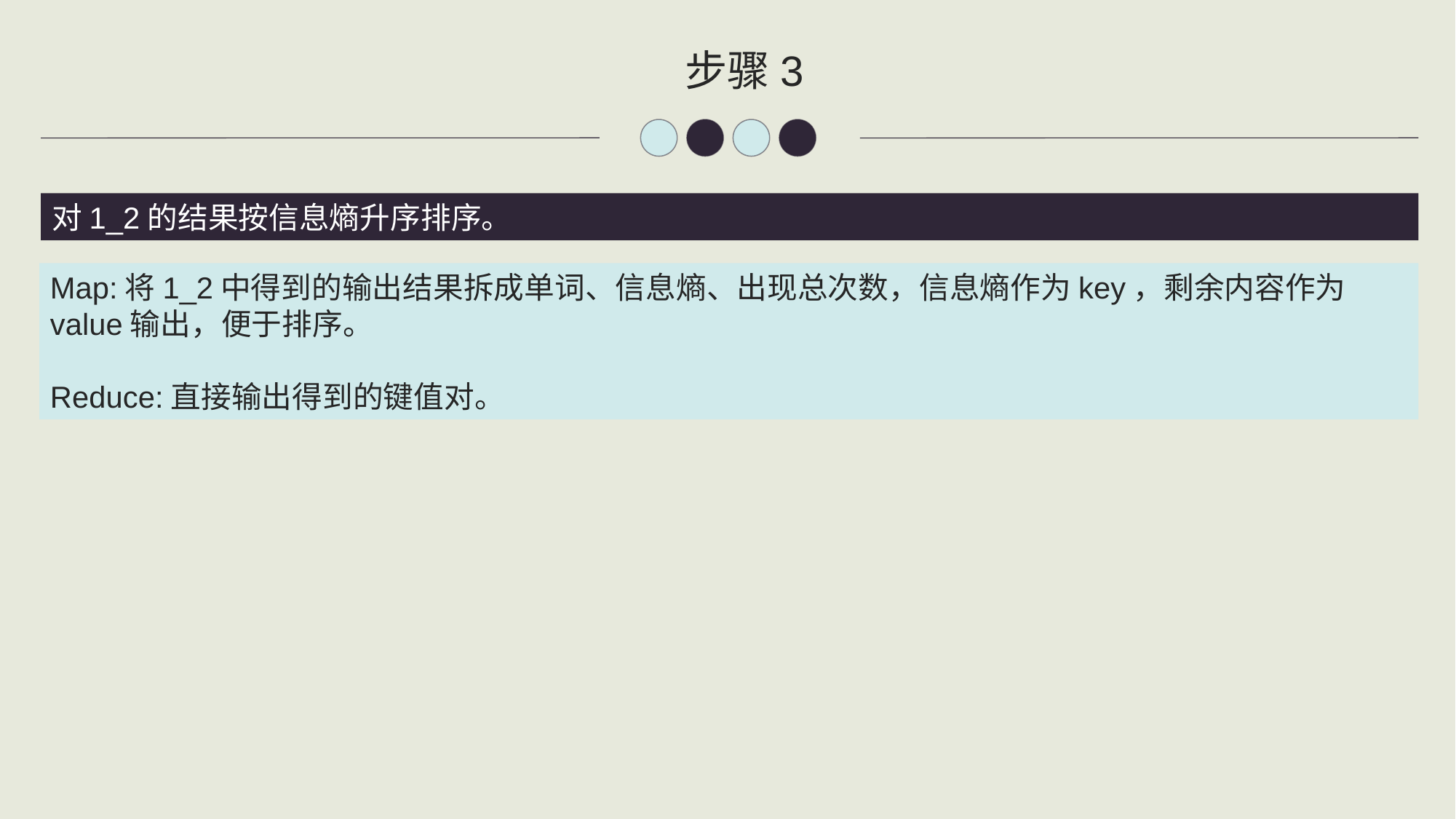

步骤3

对1_2的结果按信息熵升序排序。
Map:将1_2中得到的输出结果拆成单词、信息熵、出现总次数，信息熵作为key，剩余内容作为value输出，便于排序。

Reduce:直接输出得到的键值对。